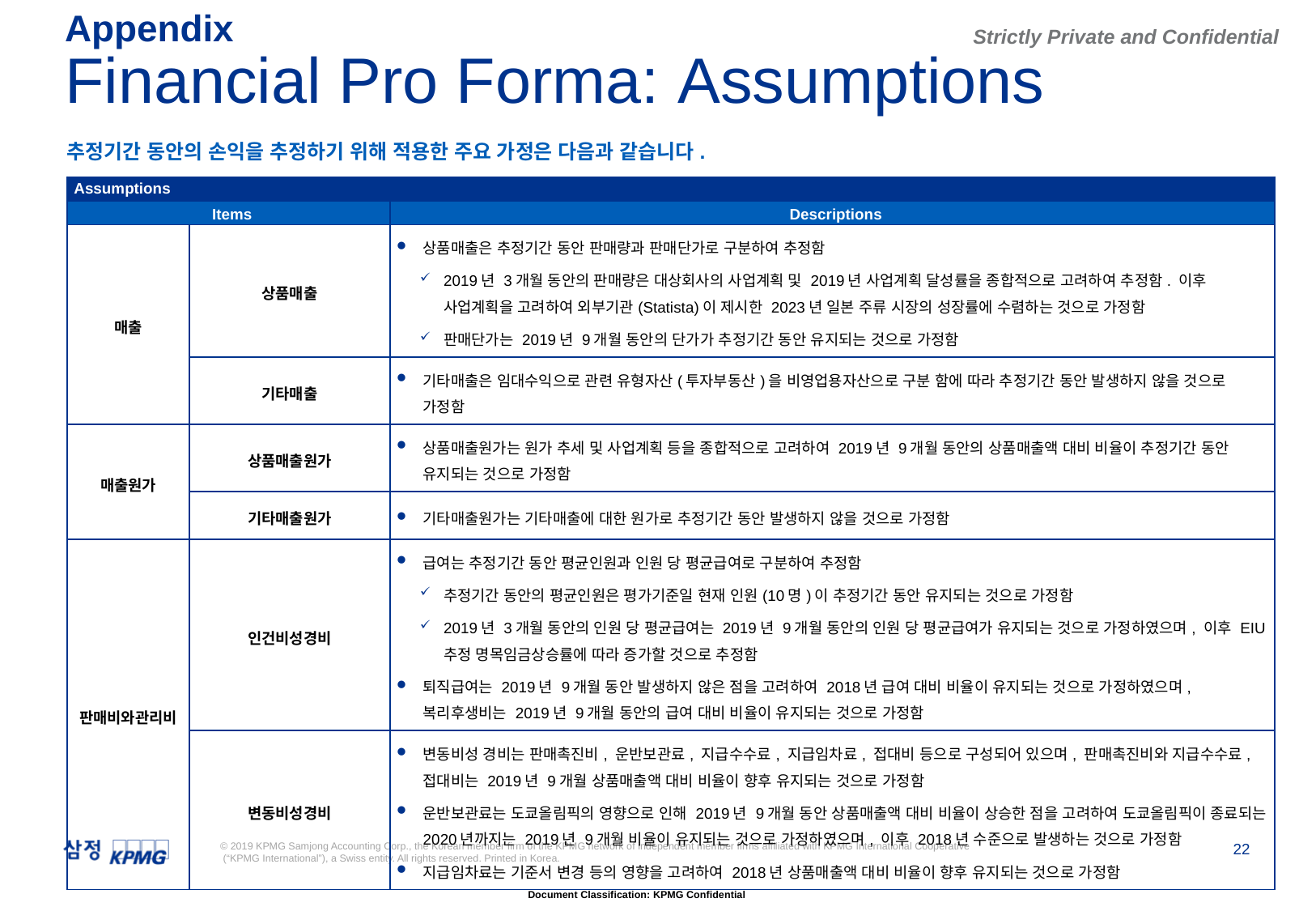

Appendix
# Financial Pro Forma: Assumptions
추정기간 동안의 손익을 추정하기 위해 적용한 주요 가정은 다음과 같습니다.
| Assumptions |  |  |
| --- | --- | --- |
| Items |  | Descriptions |
| 매출 | 상품매출 | 상품매출은 추정기간 동안 판매량과 판매단가로 구분하여 추정함 2019년 3개월 동안의 판매량은 대상회사의 사업계획 및 2019년 사업계획 달성률을 종합적으로 고려하여 추정함. 이후 사업계획을 고려하여 외부기관(Statista)이 제시한 2023년 일본 주류 시장의 성장률에 수렴하는 것으로 가정함 판매단가는 2019년 9개월 동안의 단가가 추정기간 동안 유지되는 것으로 가정함 |
|  | 기타매출 | 기타매출은 임대수익으로 관련 유형자산(투자부동산)을 비영업용자산으로 구분 함에 따라 추정기간 동안 발생하지 않을 것으로 가정함 |
| 매출원가 | 상품매출원가 | 상품매출원가는 원가 추세 및 사업계획 등을 종합적으로 고려하여 2019년 9개월 동안의 상품매출액 대비 비율이 추정기간 동안 유지되는 것으로 가정함 |
|  | 기타매출원가 | 기타매출원가는 기타매출에 대한 원가로 추정기간 동안 발생하지 않을 것으로 가정함 |
| 판매비와관리비 | 인건비성경비 | 급여는 추정기간 동안 평균인원과 인원 당 평균급여로 구분하여 추정함 추정기간 동안의 평균인원은 평가기준일 현재 인원(10명)이 추정기간 동안 유지되는 것으로 가정함 2019년 3개월 동안의 인원 당 평균급여는 2019년 9개월 동안의 인원 당 평균급여가 유지되는 것으로 가정하였으며, 이후 EIU 추정 명목임금상승률에 따라 증가할 것으로 추정함 퇴직급여는 2019년 9개월 동안 발생하지 않은 점을 고려하여 2018년 급여 대비 비율이 유지되는 것으로 가정하였으며, 복리후생비는 2019년 9개월 동안의 급여 대비 비율이 유지되는 것으로 가정함 |
|  | 변동비성경비 | 변동비성 경비는 판매촉진비, 운반보관료, 지급수수료, 지급임차료, 접대비 등으로 구성되어 있으며, 판매촉진비와 지급수수료, 접대비는 2019년 9개월 상품매출액 대비 비율이 향후 유지되는 것으로 가정함 운반보관료는 도쿄올림픽의 영향으로 인해 2019년 9개월 동안 상품매출액 대비 비율이 상승한 점을 고려하여 도쿄올림픽이 종료되는 2020년까지는 2019년 9개월 비율이 유지되는 것으로 가정하였으며, 이후 2018년 수준으로 발생하는 것으로 가정함 지급임차료는 기준서 변경 등의 영향을 고려하여 2018년 상품매출액 대비 비율이 향후 유지되는 것으로 가정함 |